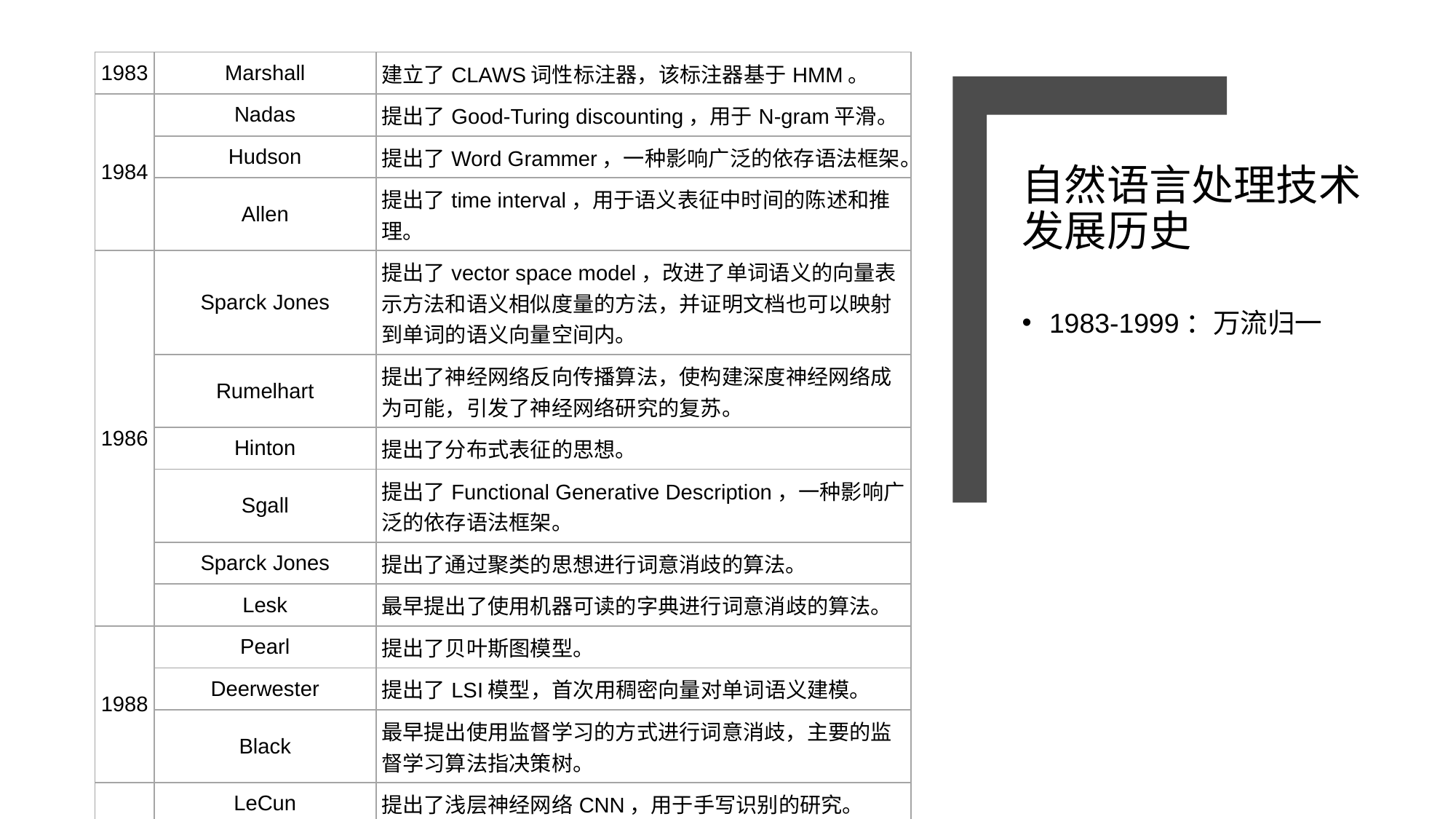

| 1983 | Marshall | 建立了CLAWS词性标注器，该标注器基于HMM。 |
| --- | --- | --- |
| 1984 | Nadas | 提出了Good-Turing discounting，用于N-gram平滑。 |
|  | Hudson | 提出了Word Grammer，一种影响广泛的依存语法框架。 |
|  | Allen | 提出了time interval，用于语义表征中时间的陈述和推理。 |
| 1986 | Sparck Jones | 提出了vector space model，改进了单词语义的向量表示方法和语义相似度量的方法，并证明文档也可以映射到单词的语义向量空间内。 |
|  | Rumelhart | 提出了神经网络反向传播算法，使构建深度神经网络成为可能，引发了神经网络研究的复苏。 |
|  | Hinton | 提出了分布式表征的思想。 |
|  | Sgall | 提出了Functional Generative Description，一种影响广泛的依存语法框架。 |
|  | Sparck Jones | 提出了通过聚类的思想进行词意消歧的算法。 |
|  | Lesk | 最早提出了使用机器可读的字典进行词意消歧的算法。 |
| 1988 | Pearl | 提出了贝叶斯图模型。 |
|  | Deerwester | 提出了LSI模型，首次用稠密向量对单词语义建模。 |
|  | Black | 最早提出使用监督学习的方式进行词意消歧，主要的监督学习算法指决策树。 |
| 1989 | LeCun | 提出了浅层神经网络CNN，用于手写识别的研究。 |
|  | Morgan and Bourlard | 提出了浅层神经网络，用于语音识别的研究。 |
|  | Church | 建立了第一个HMM词性标注器PARTS。 |

# 自然语言处理技术发展历史
1983-1999：万流归一